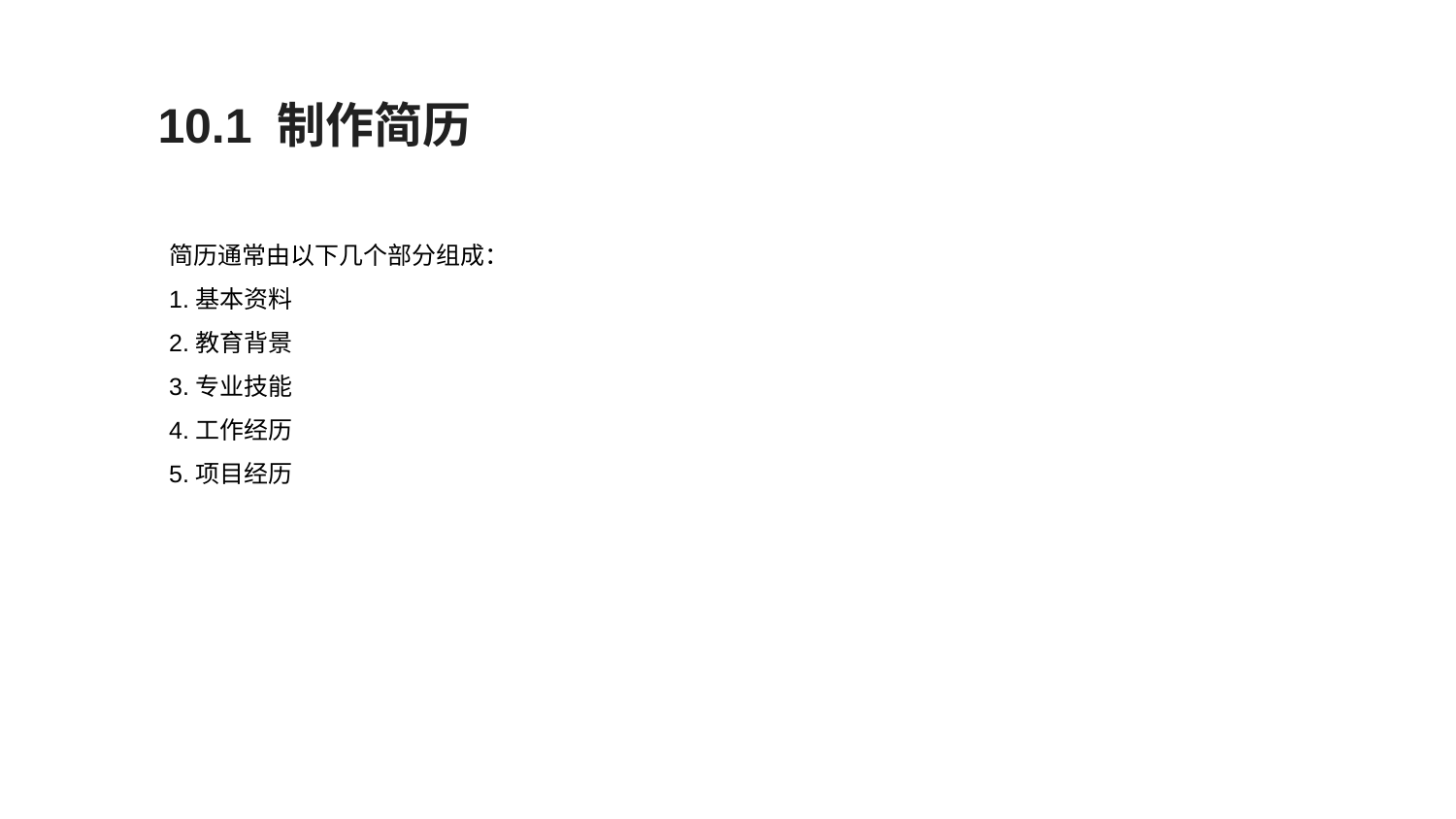

10.1 制作简历
简历通常由以下几个部分组成：
1.基本资料
2.教育背景
3.专业技能
4.工作经历
5.项目经历